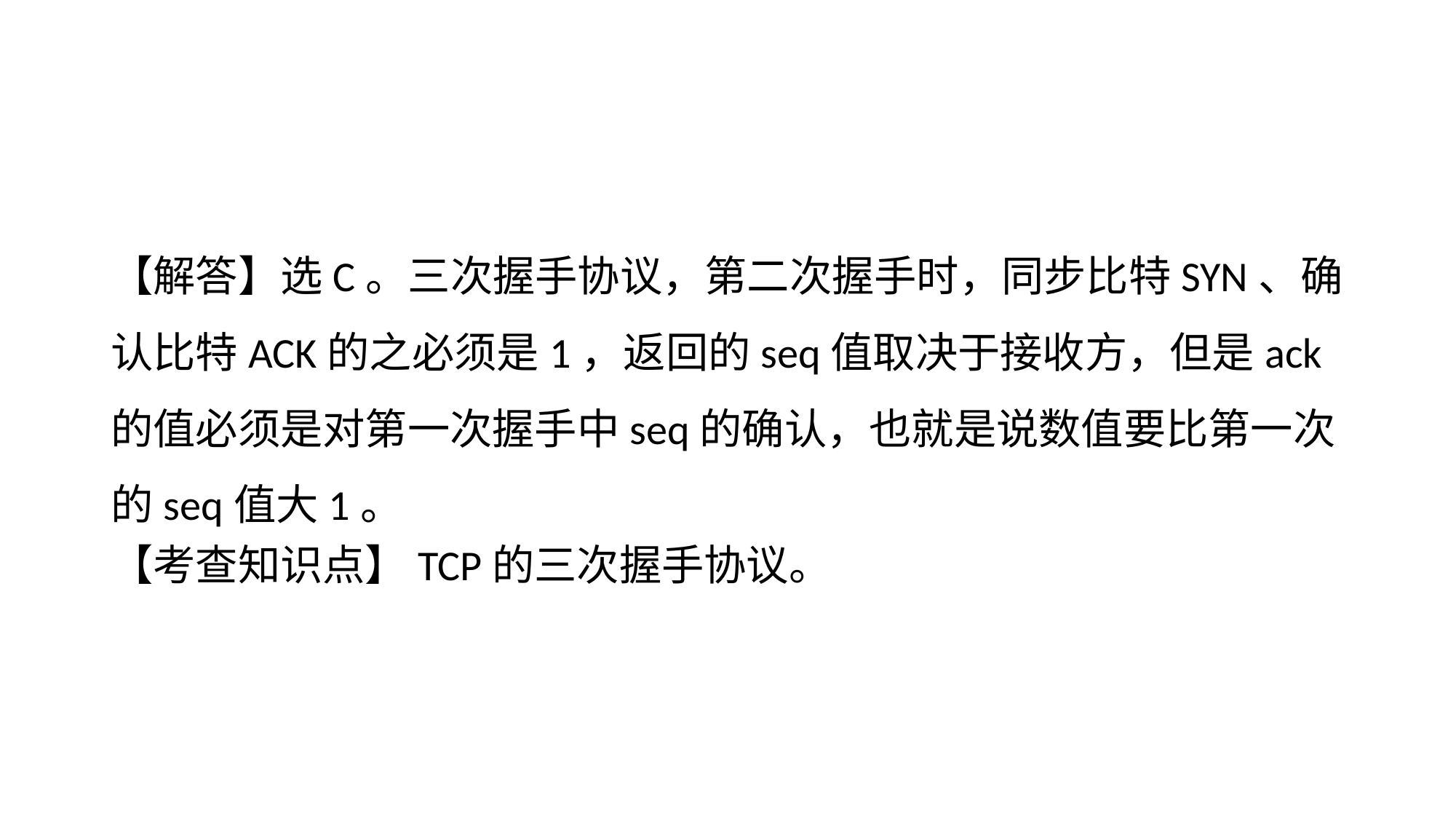

#
【解答】选C。三次握手协议，第二次握手时，同步比特SYN、确认比特ACK的之必须是1，返回的seq值取决于接收方，但是ack的值必须是对第一次握手中seq的确认，也就是说数值要比第一次的seq值大1。
【考查知识点】TCP的三次握手协议。